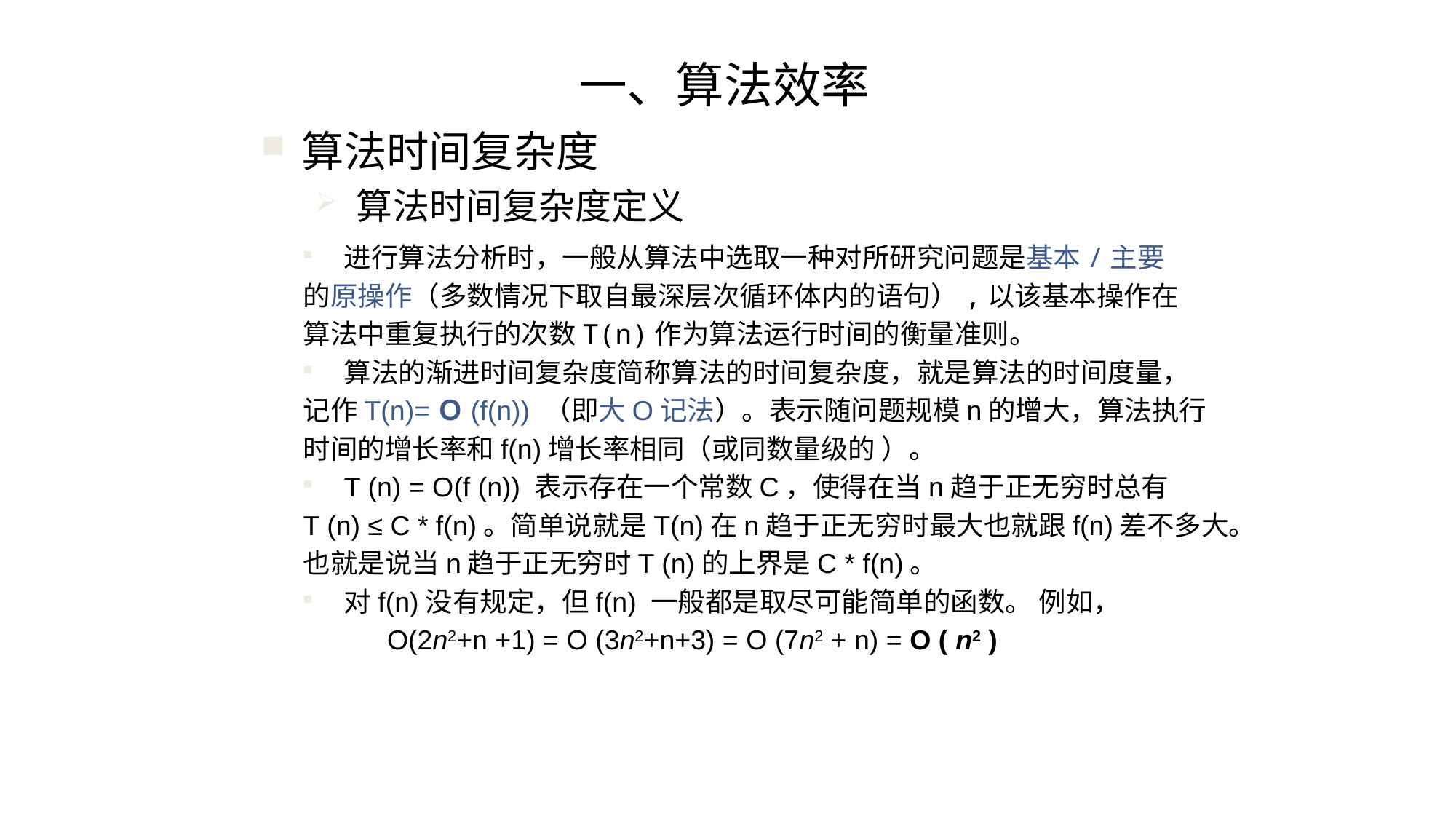

# 一、算法效率
算法时间复杂度
算法时间复杂度定义

进行算法分析时，一般从算法中选取一种对所研究问题是基本/主要
的原操作（多数情况下取自最深层次循环体内的语句）,以该基本操作在
算法中重复执行的次数T(n)作为算法运行时间的衡量准则。
算法的渐进时间复杂度简称算法的时间复杂度，就是算法的时间度量，
记作T(n)=Ｏ(f(n)) （即大O记法）。表示随问题规模n的增大，算法执行
时间的增长率和f(n)增长率相同（或同数量级的 ）。
T (n) = Ο(f (n)) 表示存在一个常数C，使得在当n趋于正无穷时总有
T (n) ≤ C * f(n)。简单说就是T(n)在n趋于正无穷时最大也就跟f(n)差不多大。
也就是说当n趋于正无穷时T (n)的上界是C * f(n)。
对f(n)没有规定，但f(n) 一般都是取尽可能简单的函数。 例如，
           O(2n2+n +1) = O (3n2+n+3) = O (7n2 + n) = O ( n2 )